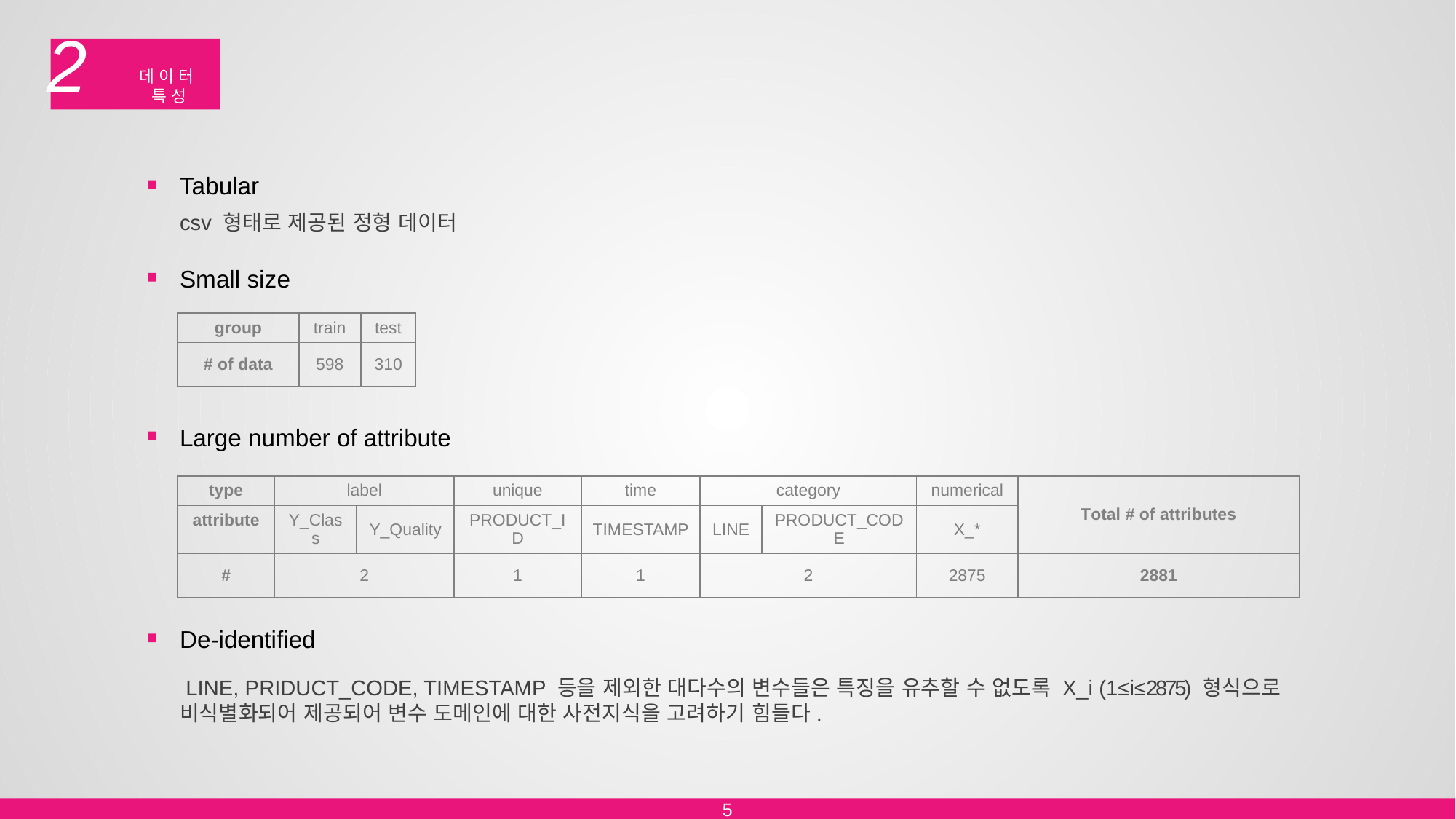

2

# 데이터 특성
Tabular

csv 형태로 제공된 정형 데이터
Small size

| group | train | test |
| --- | --- | --- |
| # of data | 598 | 310 |
Large number of attribute

| type | label |  | unique | time | category |  | numerical | Total # of attributes |
| --- | --- | --- | --- | --- | --- | --- | --- | --- |
| attribute | Y\_Class | Y\_Quality | PRODUCT\_ID | TIMESTAMP | LINE | PRODUCT\_CODE | X\_\* |  |
| # | 2 |  | 1 | 1 | 2 |  | 2875 | 2881 |
De-identified

 LINE, PRIDUCT_CODE, TIMESTAMP 등을 제외한 대다수의 변수들은 특징을 유추할 수 없도록 X_i (1≤i≤2875) 형식으로 비식별화되어 제공되어 변수 도메인에 대한 사전지식을 고려하기 힘들다.
5